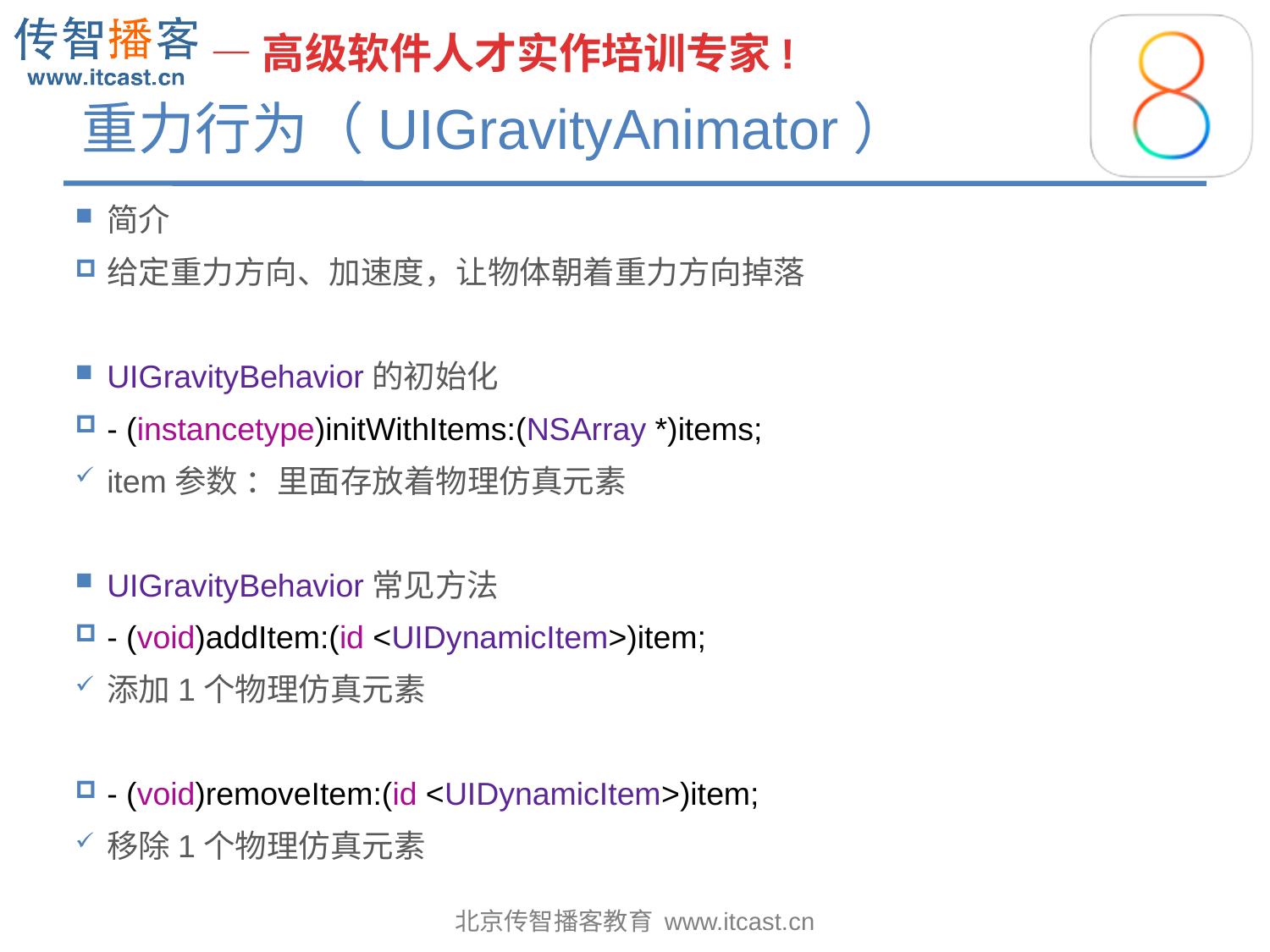

# 重力行为（UIGravityAnimator）
简介
给定重力方向、加速度，让物体朝着重力方向掉落

UIGravityBehavior的初始化
- (instancetype)initWithItems:(NSArray *)items;
item参数 ：里面存放着物理仿真元素

UIGravityBehavior常见方法
- (void)addItem:(id <UIDynamicItem>)item;
添加1个物理仿真元素

- (void)removeItem:(id <UIDynamicItem>)item;
移除1个物理仿真元素